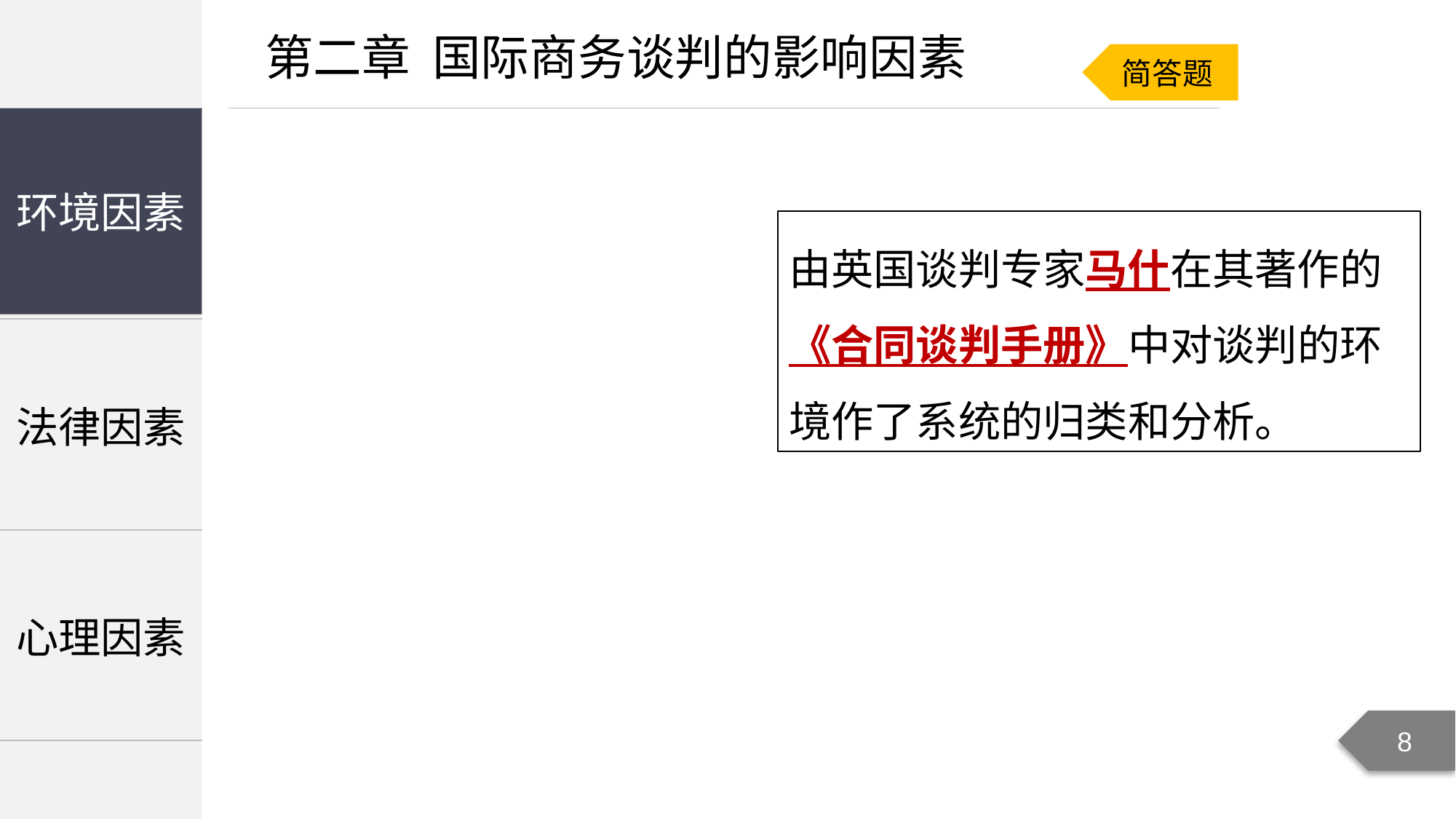

第二章  国际商务谈判的影响因素
简答题
|  |
| --- |
| 法律因素 |
| 心理因素 |
环境因素

由英国谈判专家马什在其著作的《合同谈判手册》中对谈判的环境作了系统的归类和分析。
8